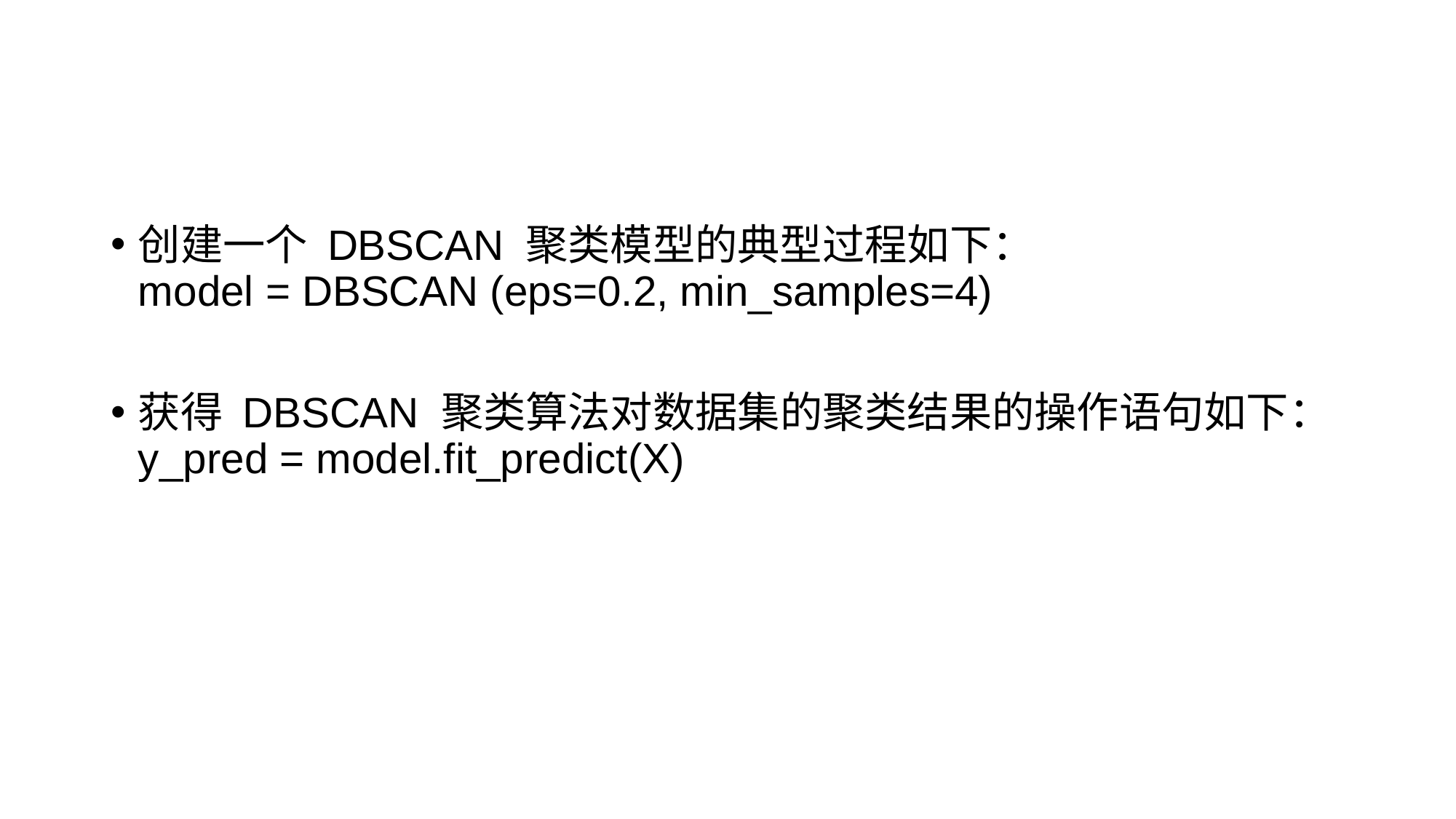

#
创建一个 DBSCAN 聚类模型的典型过程如下：
model = DBSCAN (eps=0.2, min_samples=4)

获得 DBSCAN 聚类算法对数据集的聚类结果的操作语句如下：
y_pred = model.fit_predict(X)